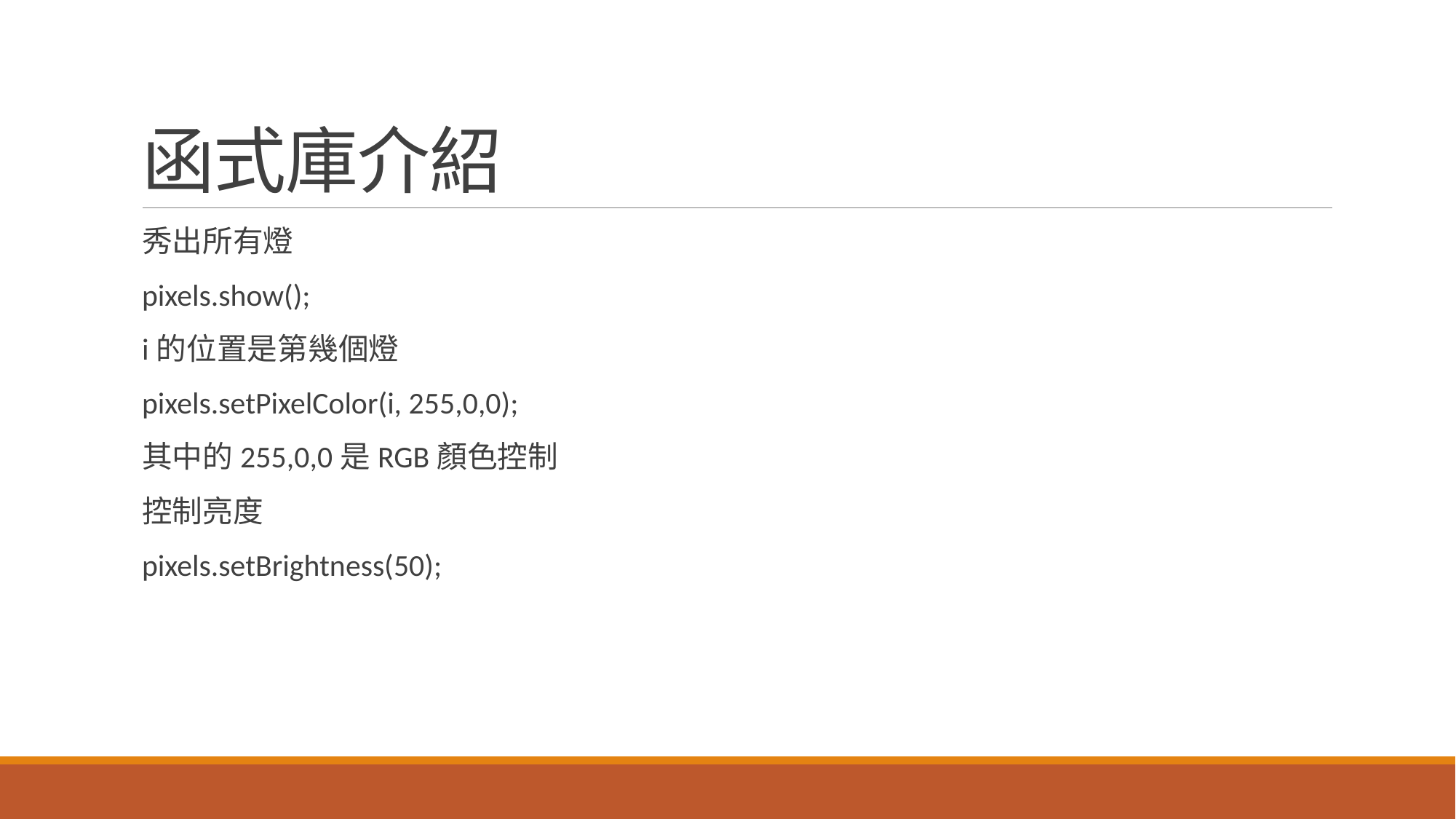

# 函式庫介紹
秀出所有燈
pixels.show();
i的位置是第幾個燈
pixels.setPixelColor(i, 255,0,0);
其中的255,0,0是RGB顏色控制
控制亮度
pixels.setBrightness(50);